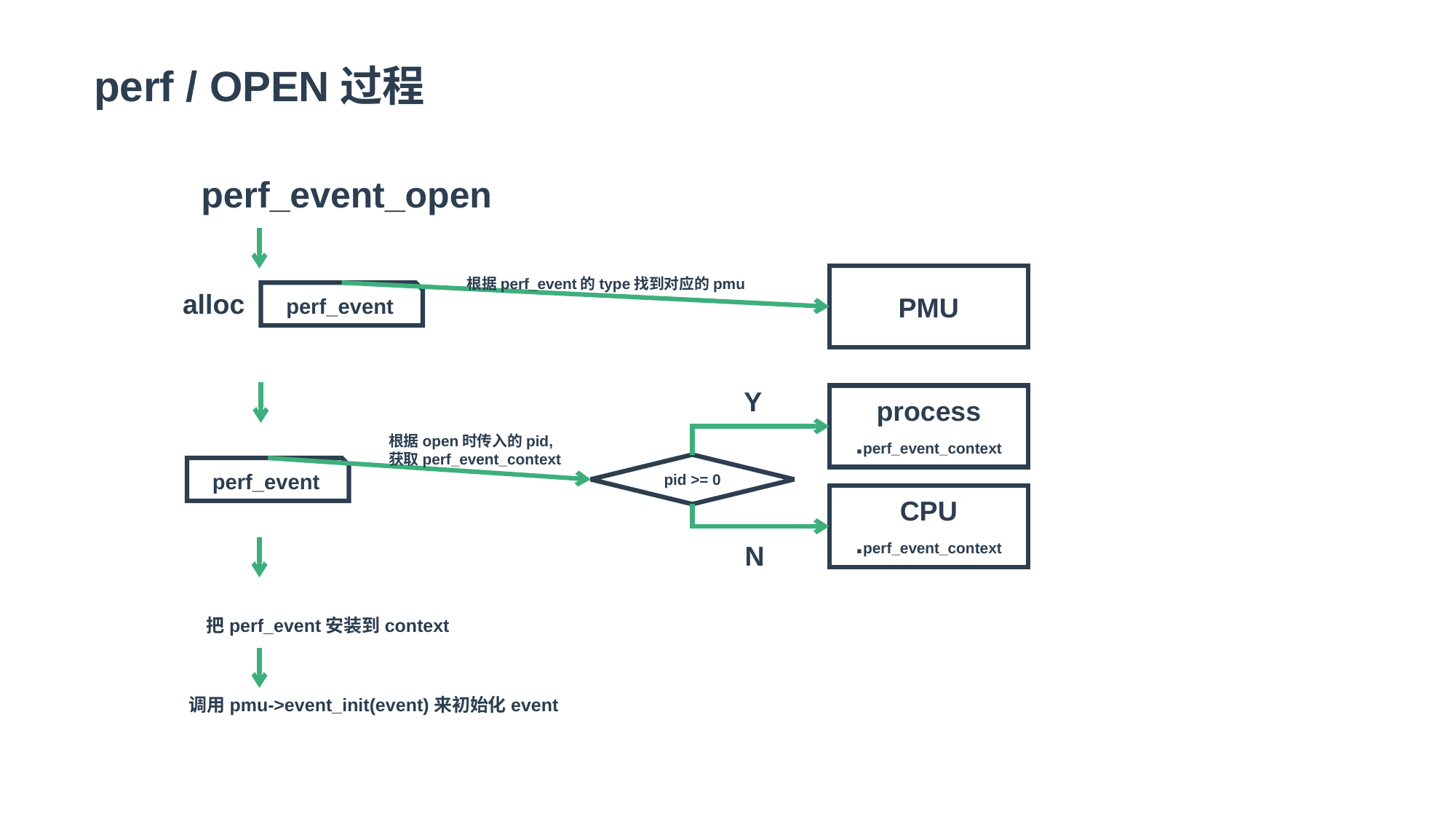

perf / OPEN过程
perf_event_open
PMU
根据perf_event的type找到对应的pmu
alloc
perf_event
Y
process
.perf_event_context
根据open时传入的pid,
获取perf_event_context
pid >= 0
perf_event
CPU
.perf_event_context
N
把perf_event安装到context
调用pmu->event_init(event)来初始化event